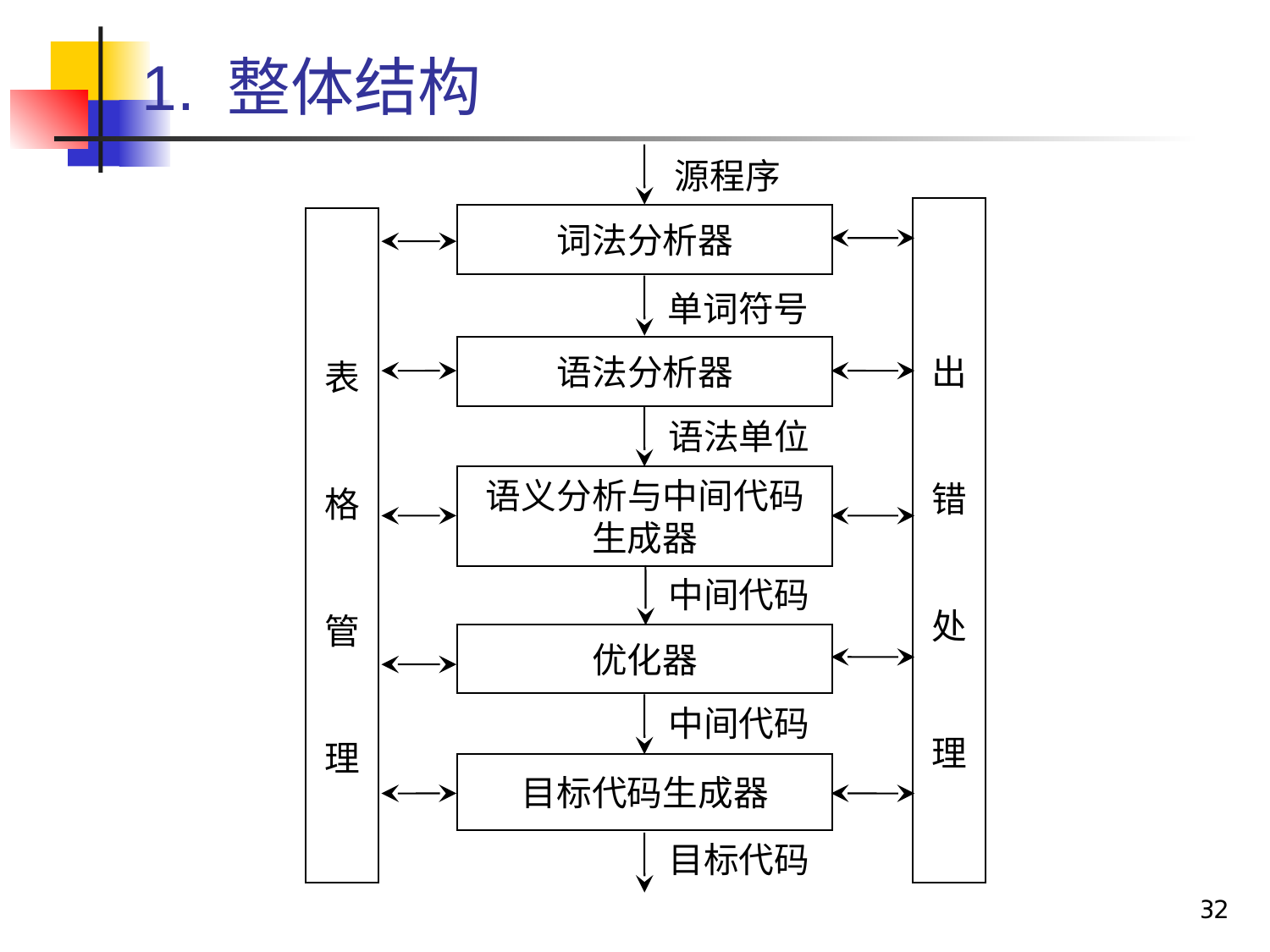

# 1. 整体结构

源程序

出

错

处

理
词法分析器

表

格

管

理

单词符号
语法分析器

语法单位
语义分析与中间代码生成器

中间代码
优化器

中间代码
目标代码生成器

目标代码
32